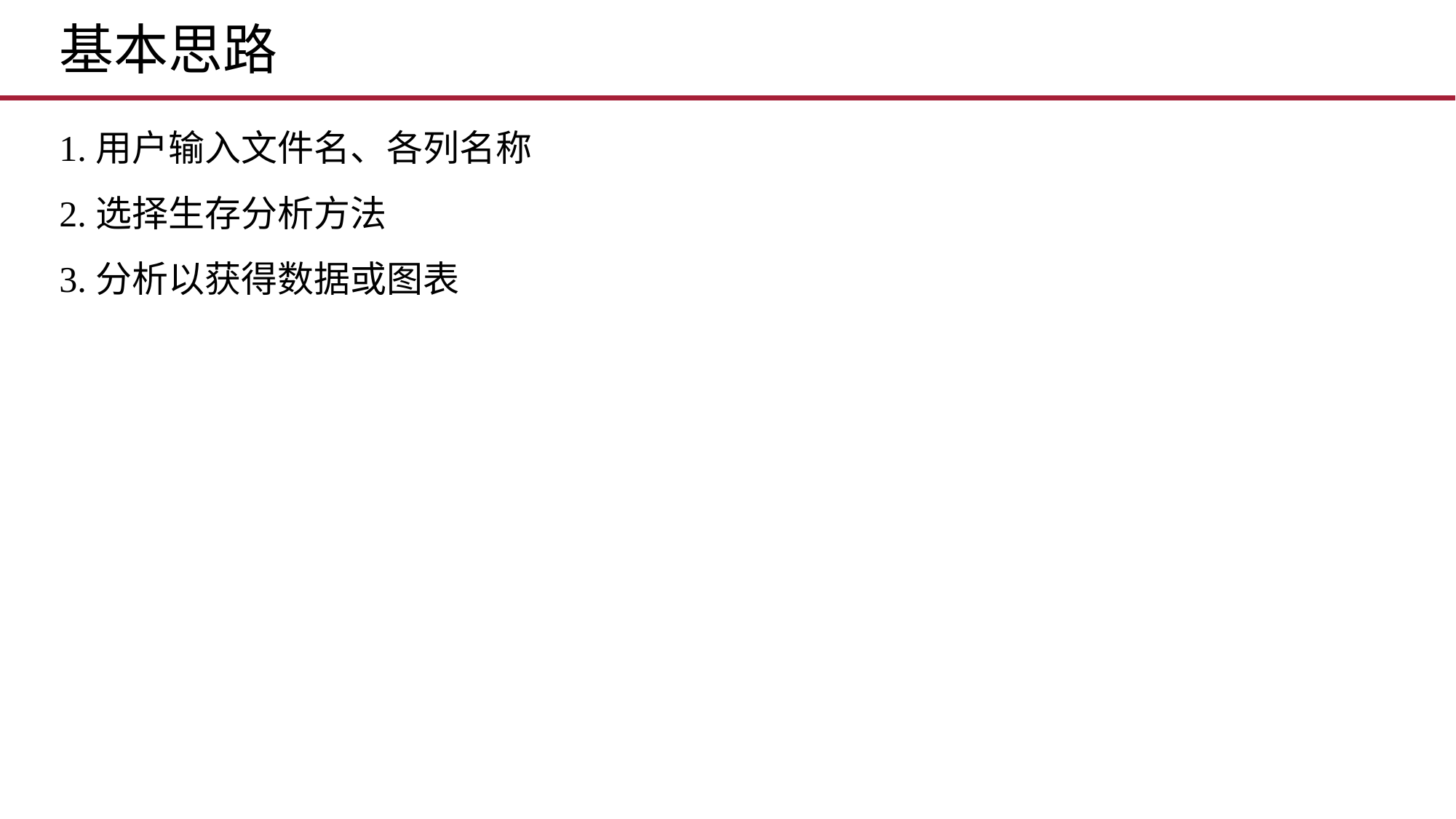

基本思路
1.用户输入文件名、各列名称
2.选择生存分析方法
3.分析以获得数据或图表